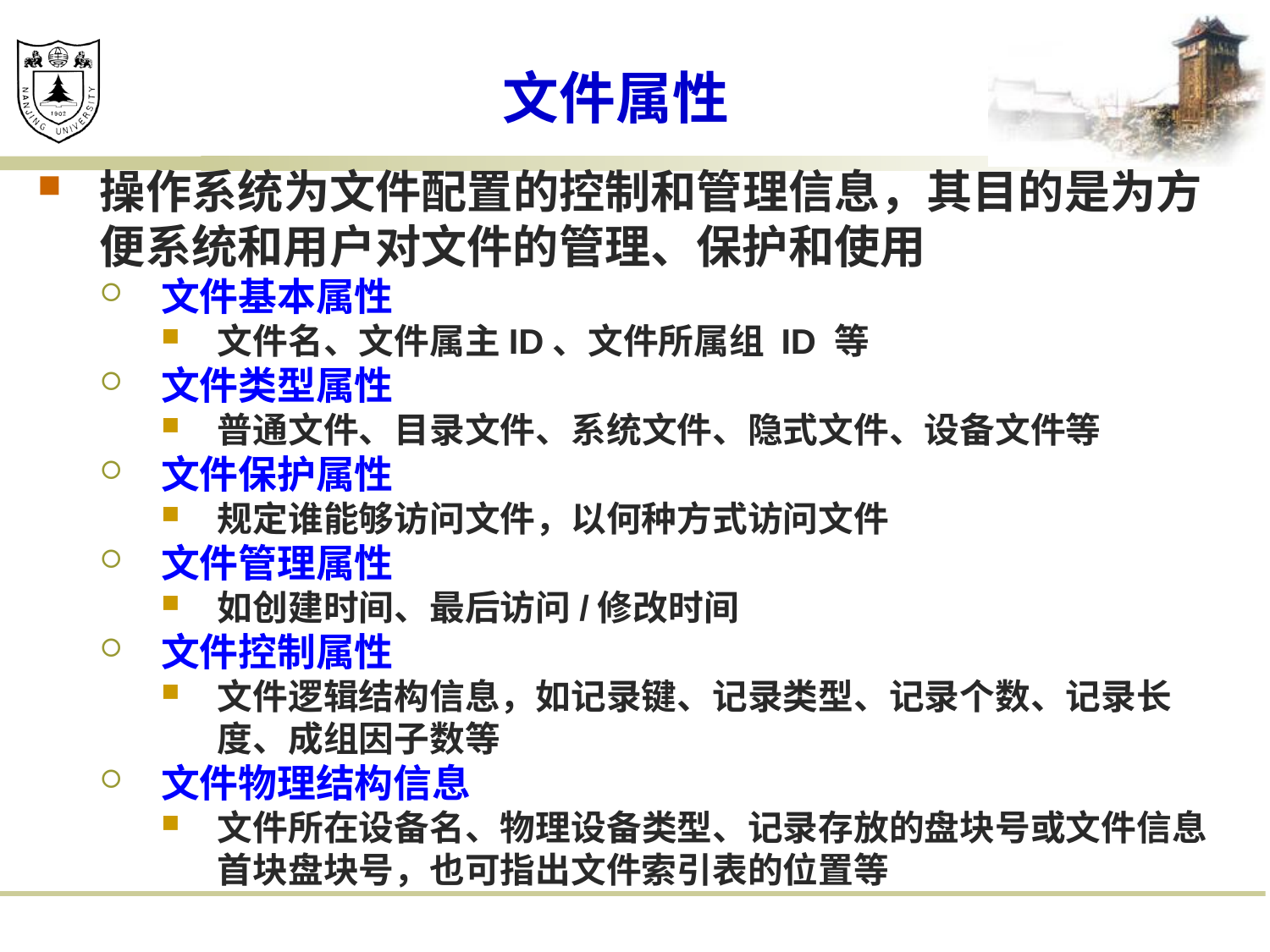

# 文件属性
操作系统为文件配置的控制和管理信息，其目的是为方便系统和用户对文件的管理、保护和使用
文件基本属性
文件名、文件属主ID、文件所属组 ID 等
文件类型属性
普通文件、目录文件、系统文件、隐式文件、设备文件等
文件保护属性
规定谁能够访问文件，以何种方式访问文件
文件管理属性
如创建时间、最后访问/修改时间
文件控制属性
文件逻辑结构信息，如记录键、记录类型、记录个数、记录长度、成组因子数等
文件物理结构信息
文件所在设备名、物理设备类型、记录存放的盘块号或文件信息首块盘块号，也可指出文件索引表的位置等